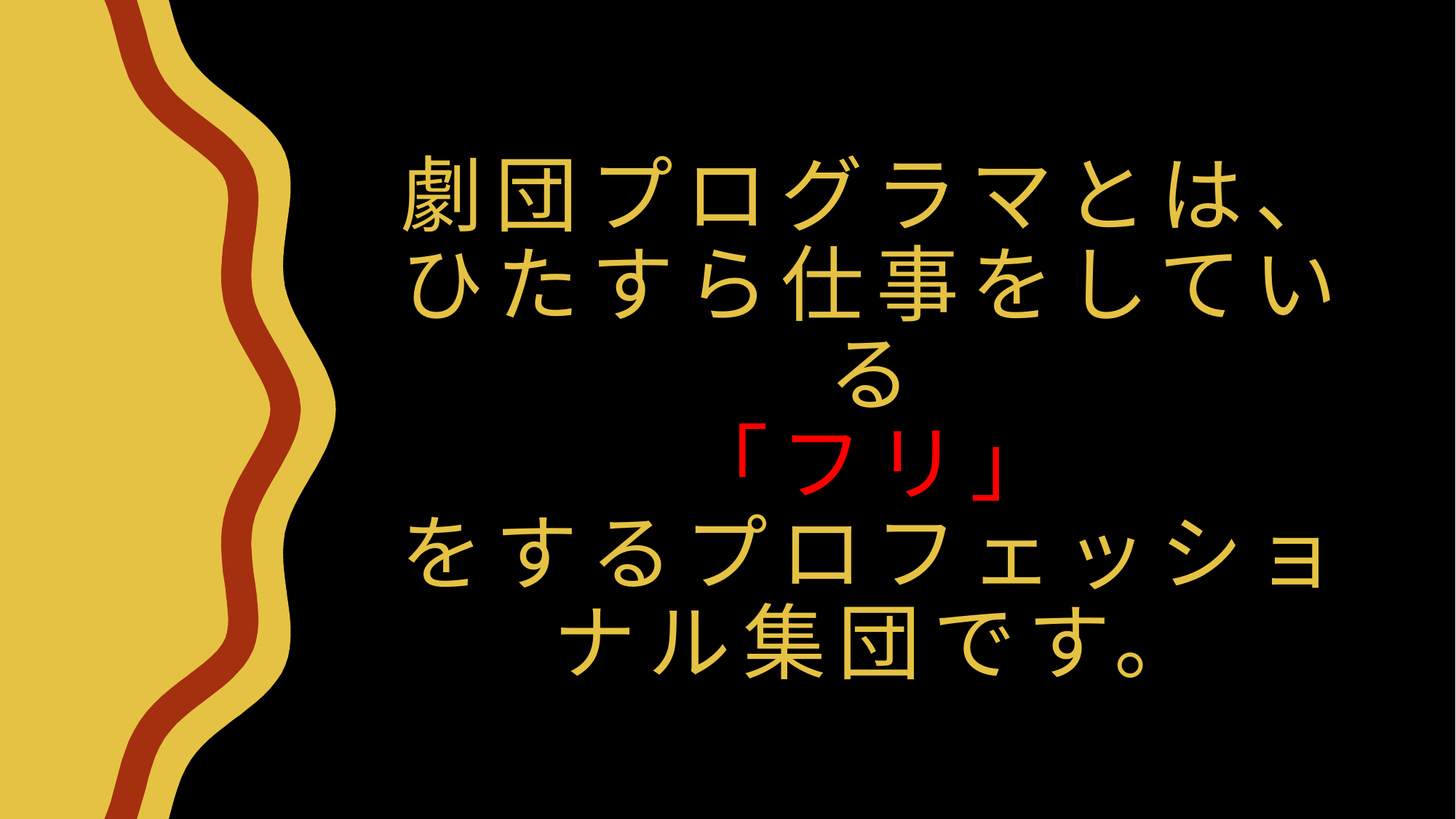

# 劇団プログラマとは、 ひたすら仕事をしている 「フリ」 をするプロフェッショナル集団です。